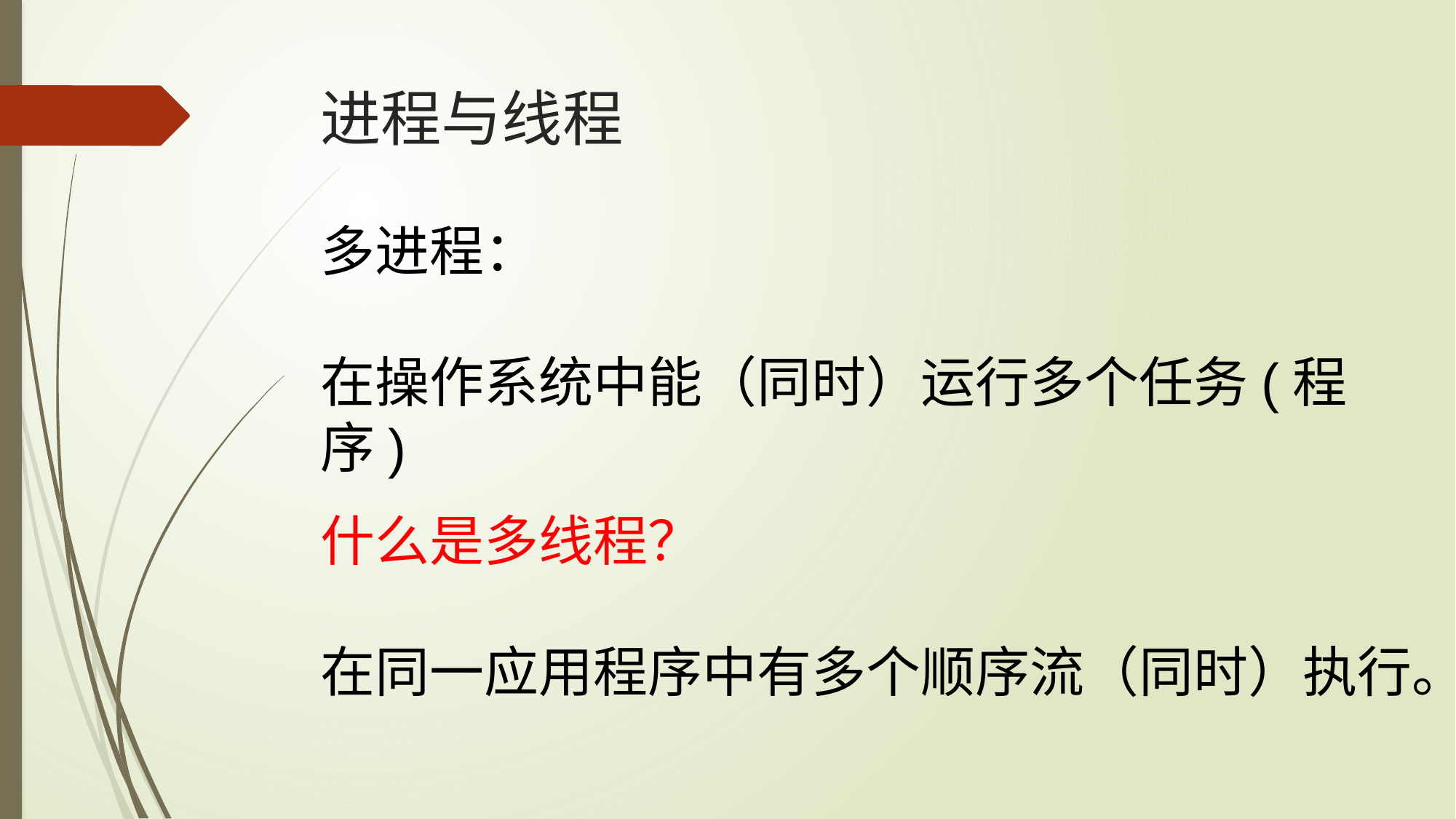

# 进程与线程
多进程：

在操作系统中能（同时）运行多个任务(程序)
什么是多线程？

在同一应用程序中有多个顺序流（同时）执行。